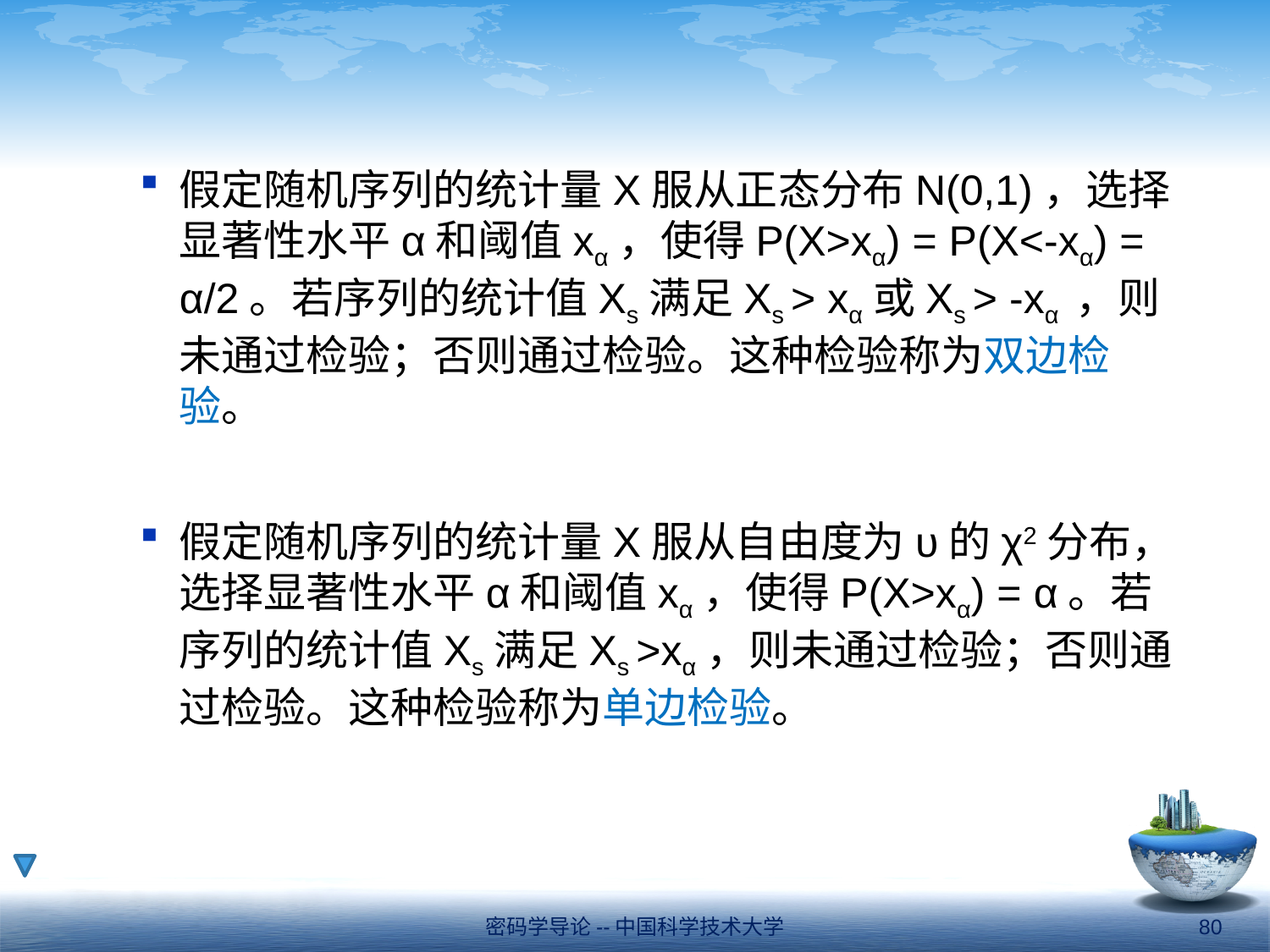

#
假定随机序列的统计量X服从正态分布N(0,1)，选择显著性水平α和阈值xα，使得P(X>xα) = P(X<-xα) = α/2。若序列的统计值Xs满足Xs > xα或Xs > -xα ，则未通过检验；否则通过检验。这种检验称为双边检验。

假定随机序列的统计量X服从自由度为υ的χ2分布，选择显著性水平α和阈值xα，使得P(X>xα) = α。若序列的统计值Xs满足Xs >xα，则未通过检验；否则通过检验。这种检验称为单边检验。

密码学导论--中国科学技术大学
80